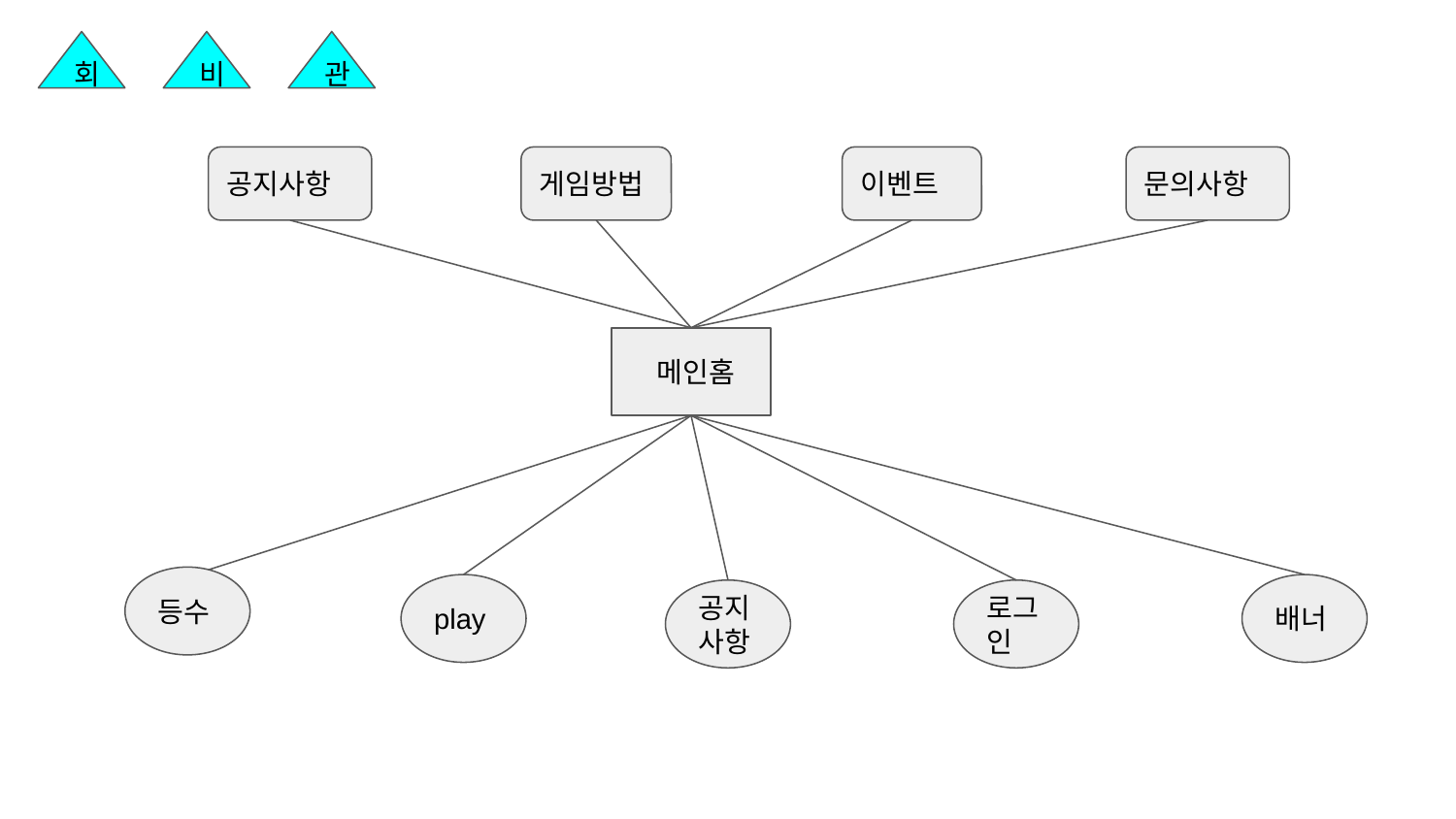

회
비
관
공지사항
게임방법
이벤트
문의사항
   메인홈
등수
play
배너
공지사항
로그인